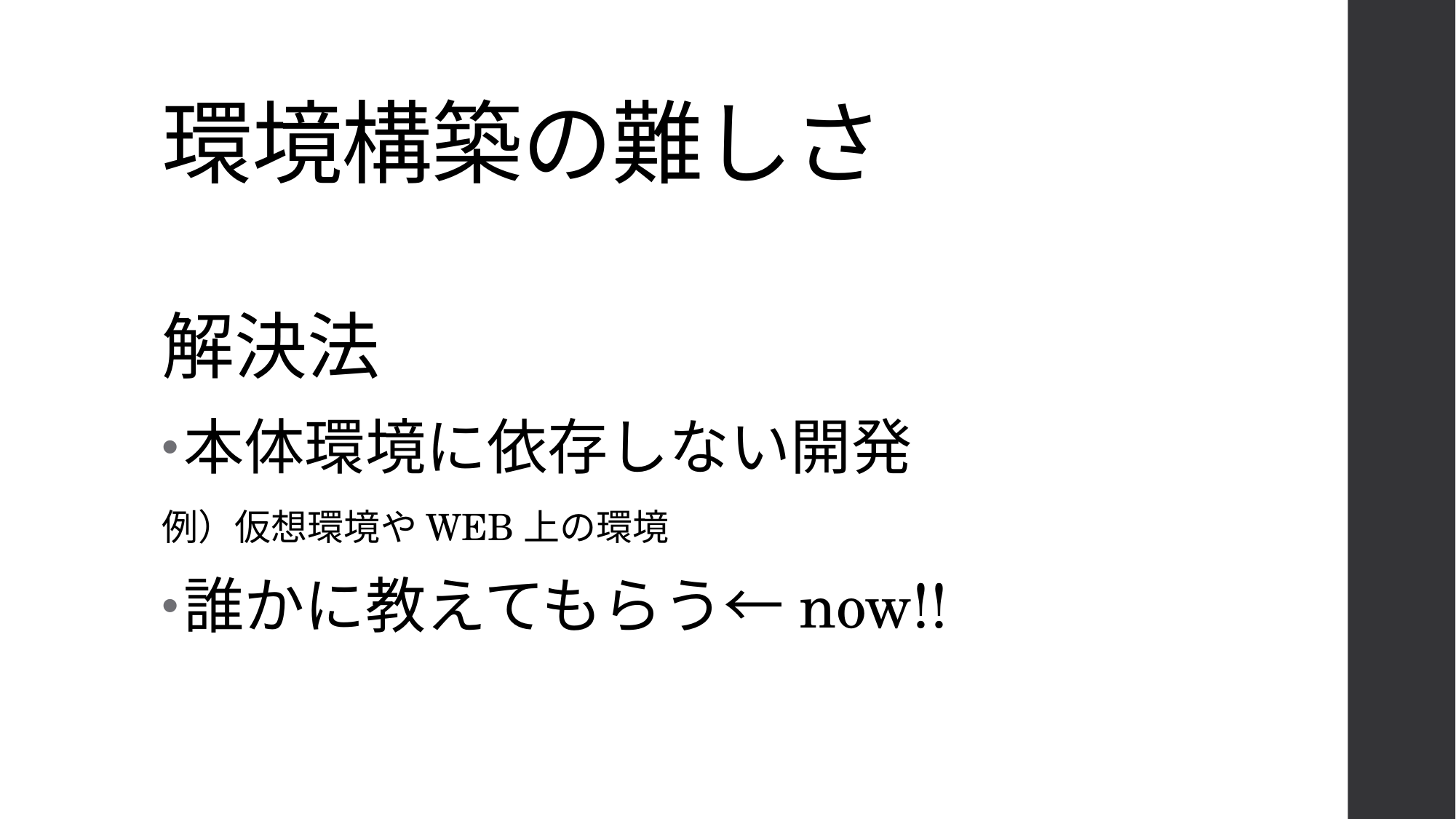

# 環境構築の難しさ

解決法
本体環境に依存しない開発
例）仮想環境やWEB上の環境
誰かに教えてもらう←now!!